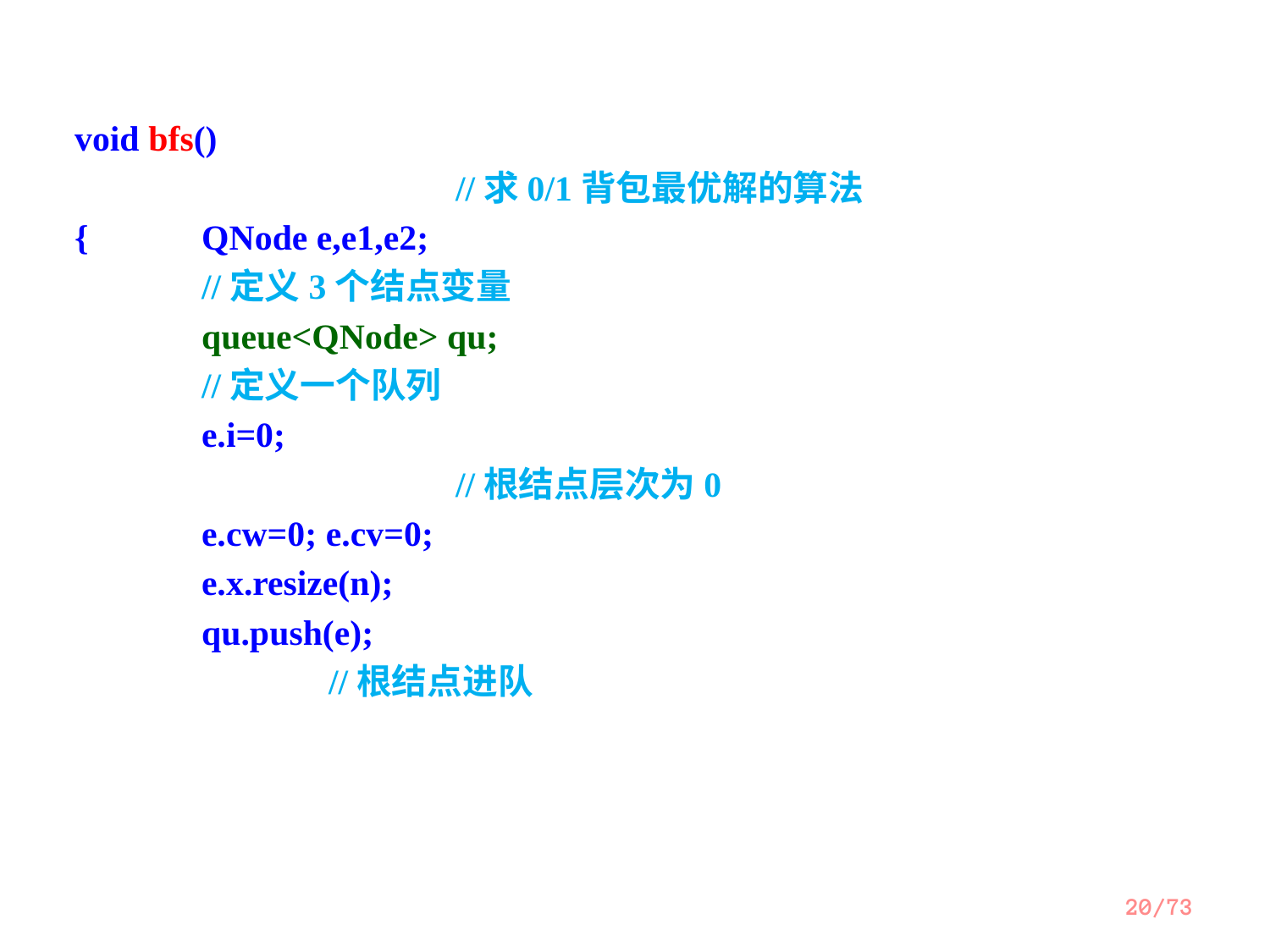

void bfs()											//求0/1背包最优解的算法
{	QNode e,e1,e2;								//定义3个结点变量
	queue<QNode> qu;							//定义一个队列
	e.i=0;											//根结点层次为0
	e.cw=0; e.cv=0;
	e.x.resize(n);
	qu.push(e);									//根结点进队
20/73